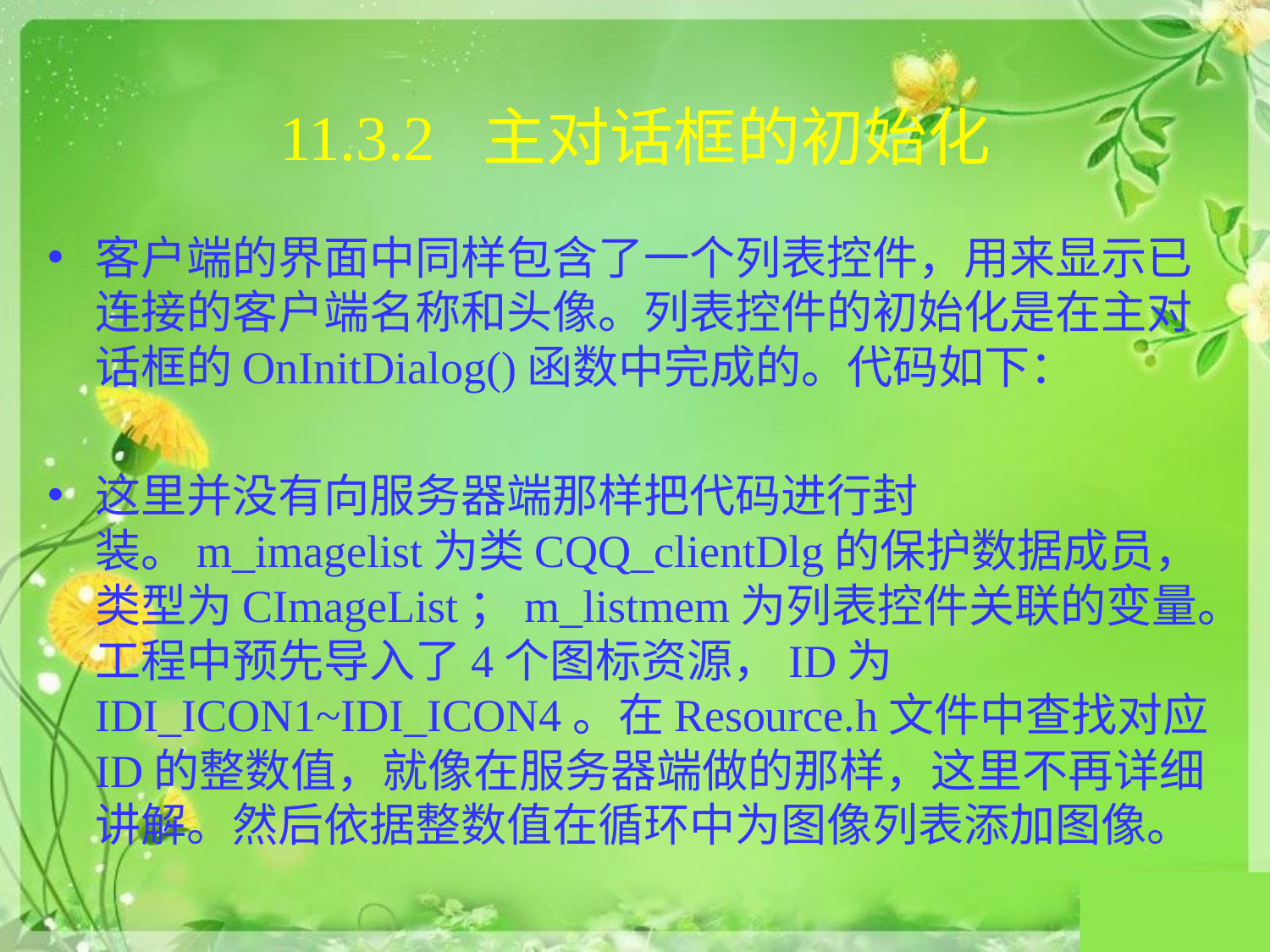

# 11.3.2  主对话框的初始化
客户端的界面中同样包含了一个列表控件，用来显示已连接的客户端名称和头像。列表控件的初始化是在主对话框的OnInitDialog()函数中完成的。代码如下：

这里并没有向服务器端那样把代码进行封装。m_imagelist为类CQQ_clientDlg的保护数据成员，类型为CImageList；m_listmem为列表控件关联的变量。工程中预先导入了4个图标资源，ID为IDI_ICON1~IDI_ICON4。在Resource.h文件中查找对应ID的整数值，就像在服务器端做的那样，这里不再详细讲解。然后依据整数值在循环中为图像列表添加图像。